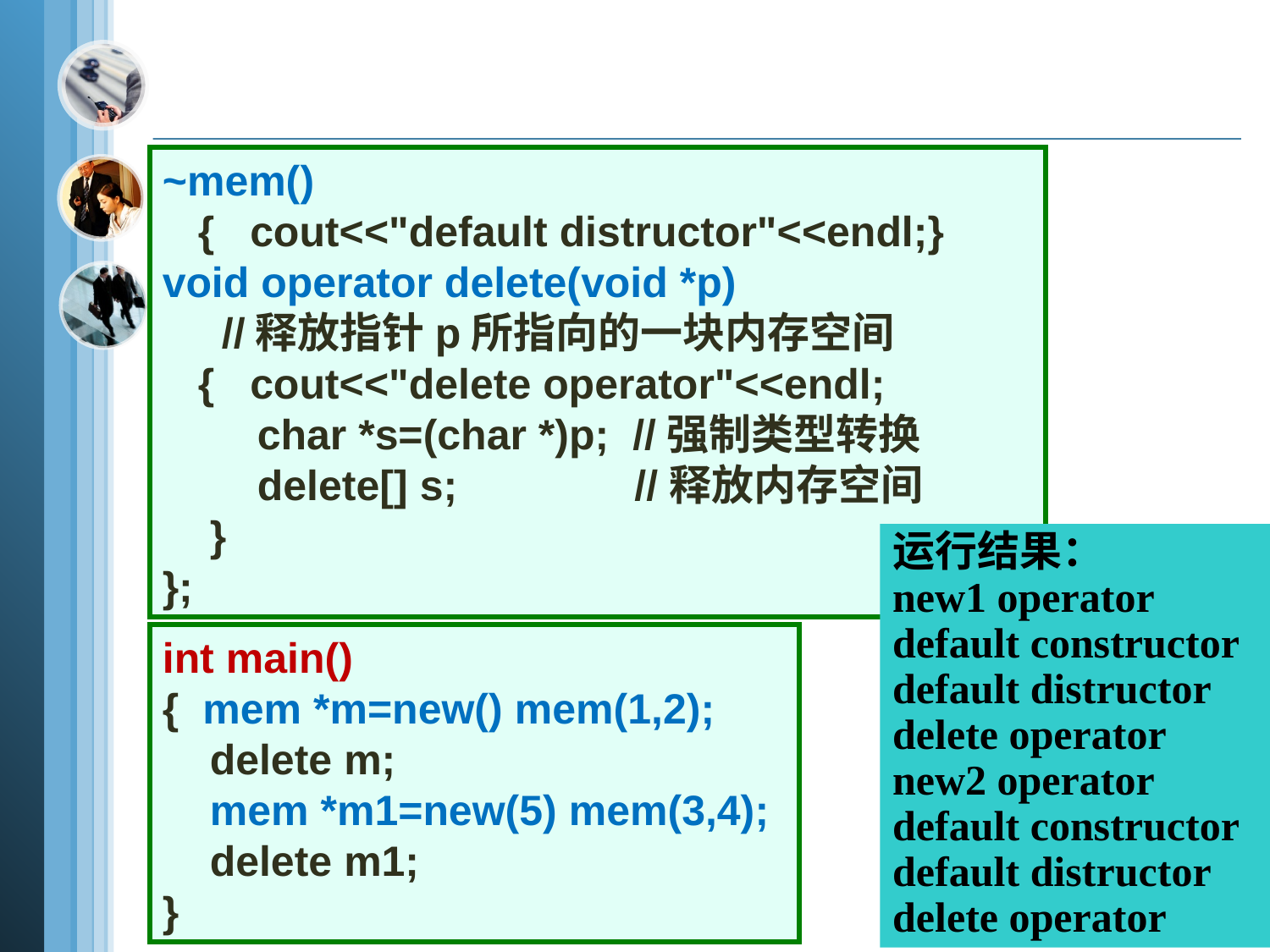

~mem()
   {   cout<<"default distructor"<<endl;}
void operator delete(void *p)
     //释放指针p所指向的一块内存空间
   {   cout<<"delete operator"<<endl;
        char *s=(char *)p;  //强制类型转换
        delete[] s;               //释放内存空间
    }
};
运行结果：
new1 operator
default constructor
default distructor
delete operator
new2 operator
default constructor
default distructor
delete operator
int main()
{  mem *m=new() mem(1,2);
    delete m;
    mem *m1=new(5) mem(3,4);
    delete m1;
}